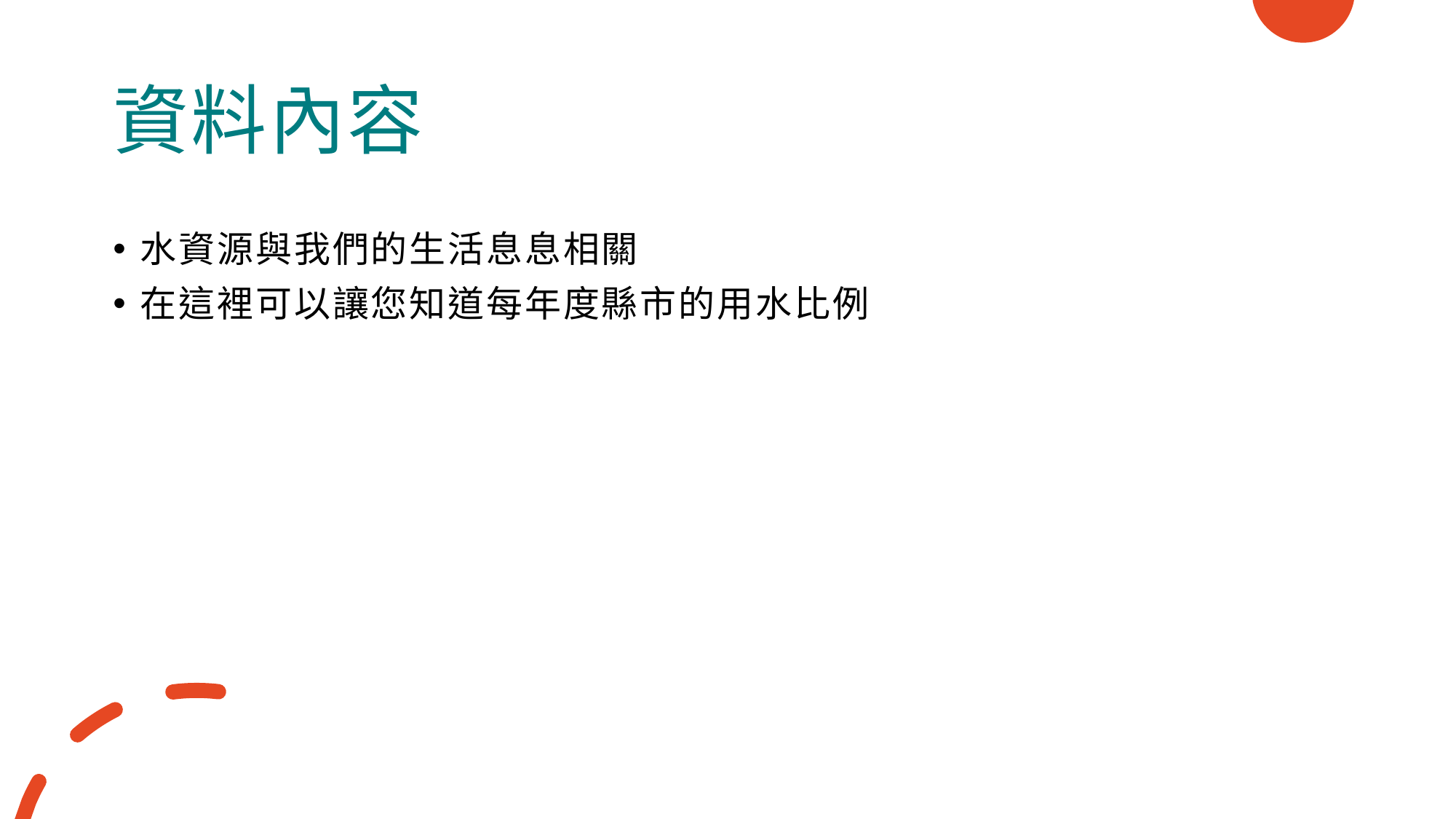

# 資料內容
水資源與我們的生活息息相關
在這裡可以讓您知道每年度縣市的用水比例